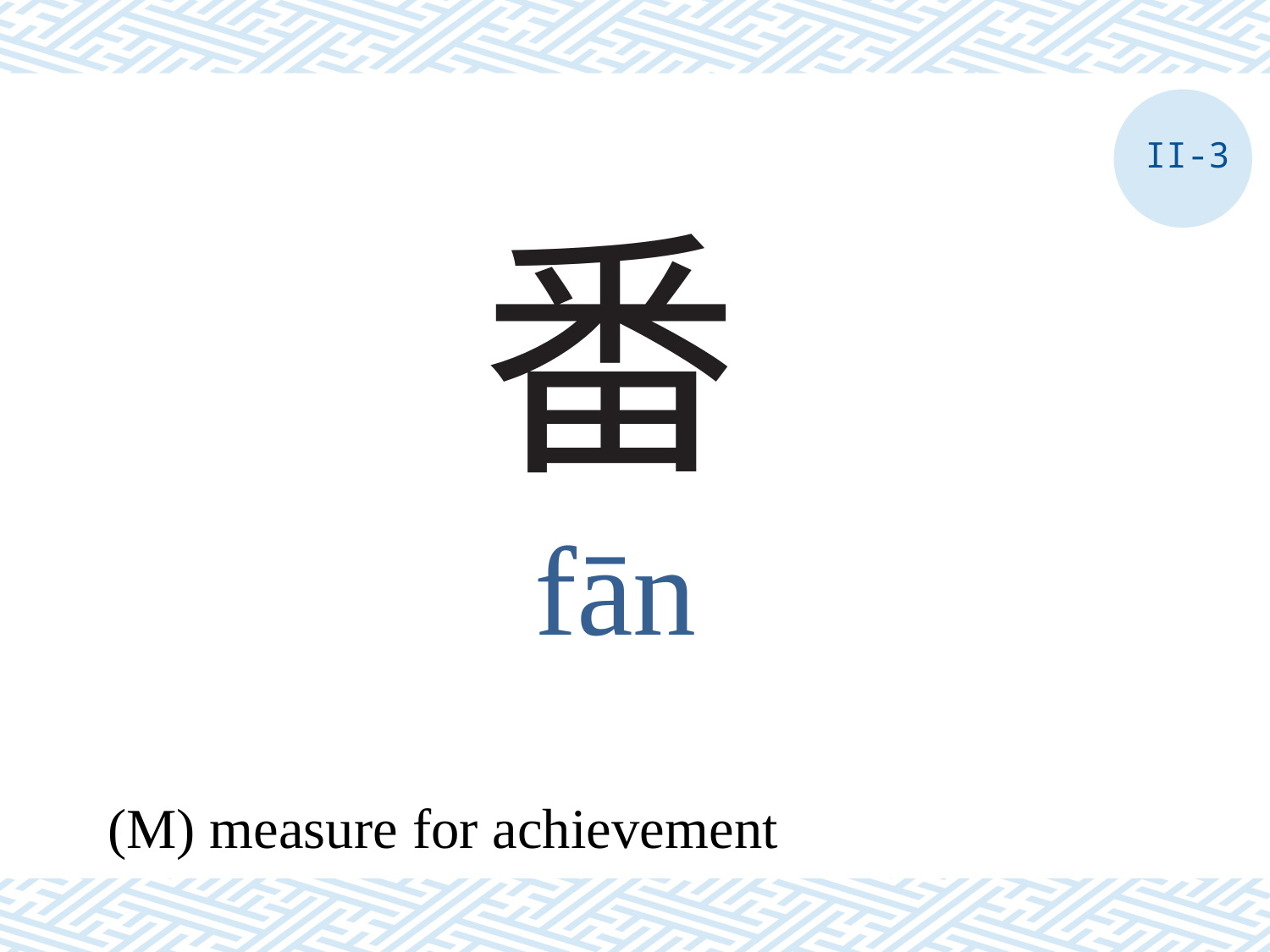

II-3

# 番
fān
(M) measure for achievement